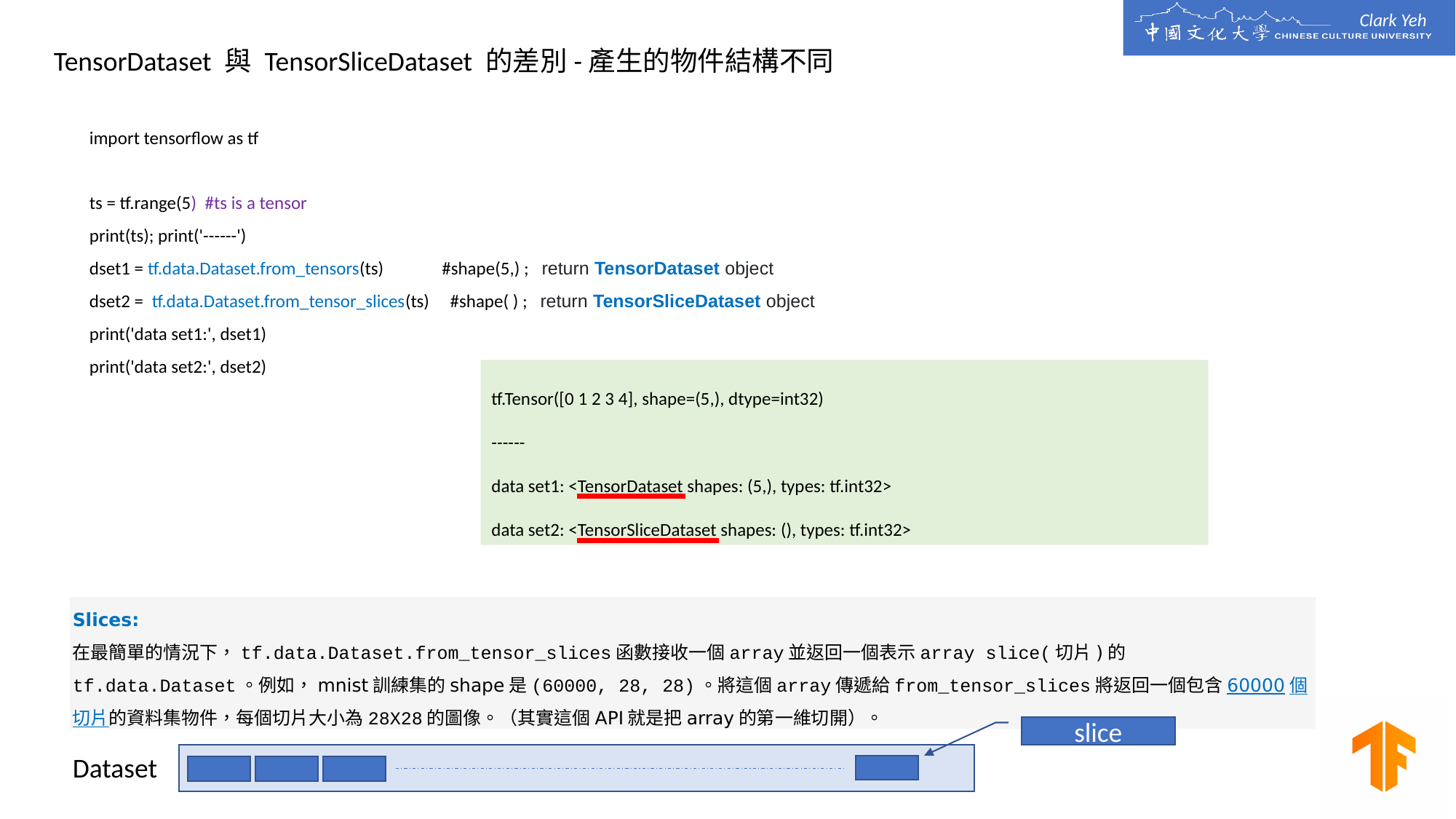

TensorDataset 與 TensorSliceDataset 的差別-產生的物件結構不同
import tensorflow as tf

ts = tf.range(5)  #ts is a tensor
print(ts); print('------')
dset1 = tf.data.Dataset.from_tensors(ts)              #shape(5,) ;   return TensorDataset object
dset2 =  tf.data.Dataset.from_tensor_slices(ts)     #shape( ) ;   return TensorSliceDataset object
print('data set1:', dset1)
print('data set2:', dset2)
tf.Tensor([0 1 2 3 4], shape=(5,), dtype=int32)
------
data set1: <TensorDataset shapes: (5,), types: tf.int32>
data set2: <TensorSliceDataset shapes: (), types: tf.int32>
Slices:
在最簡單的情況下，tf.data.Dataset.from_tensor_slices函數接收一個array並返回一個表示array slice(切片)的tf.data.Dataset。例如，mnist訓練集的shape是(60000, 28, 28)。將這個array傳遞給from_tensor_slices將返回一個包含60000個切片的資料集物件，每個切片大小為28X28的圖像。（其實這個API就是把array的第一維切開）。
slice

Dataset